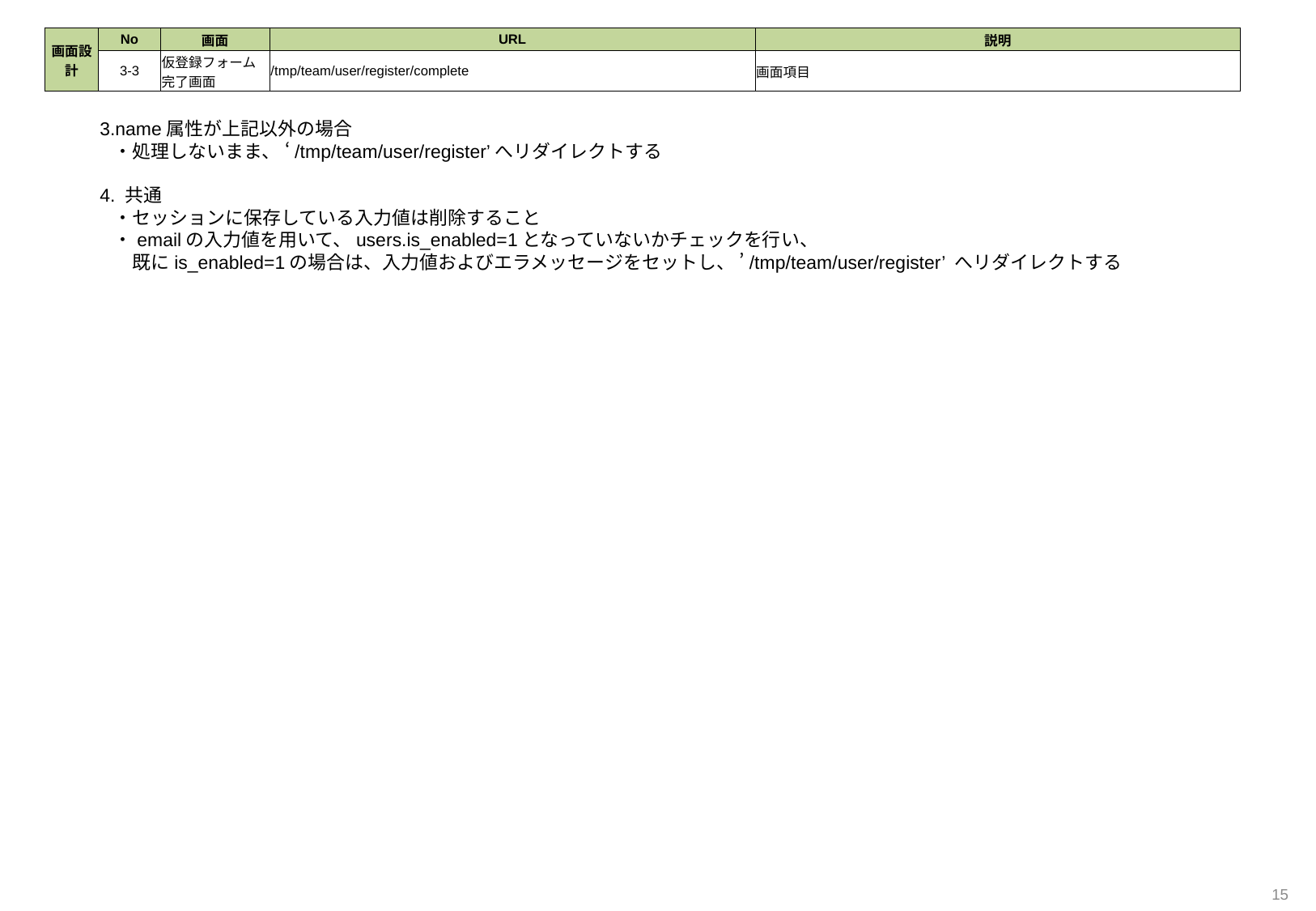

| 画面設計 | No | 画面 | URL | 説明 |
| --- | --- | --- | --- | --- |
|  | 3-3 | 仮登録フォーム完了画面 | /tmp/team/user/register/complete | 画面項目 |
　3.name属性が上記以外の場合
　　・処理しないまま、 ‘/tmp/team/user/register’へリダイレクトする

　4. 共通
　　・セッションに保存している入力値は削除すること
　　・emailの入力値を用いて、users.is_enabled=1となっていないかチェックを行い、
　　　既にis_enabled=1の場合は、入力値およびエラメッセージをセットし、 ’/tmp/team/user/register’ へリダイレクトする
15